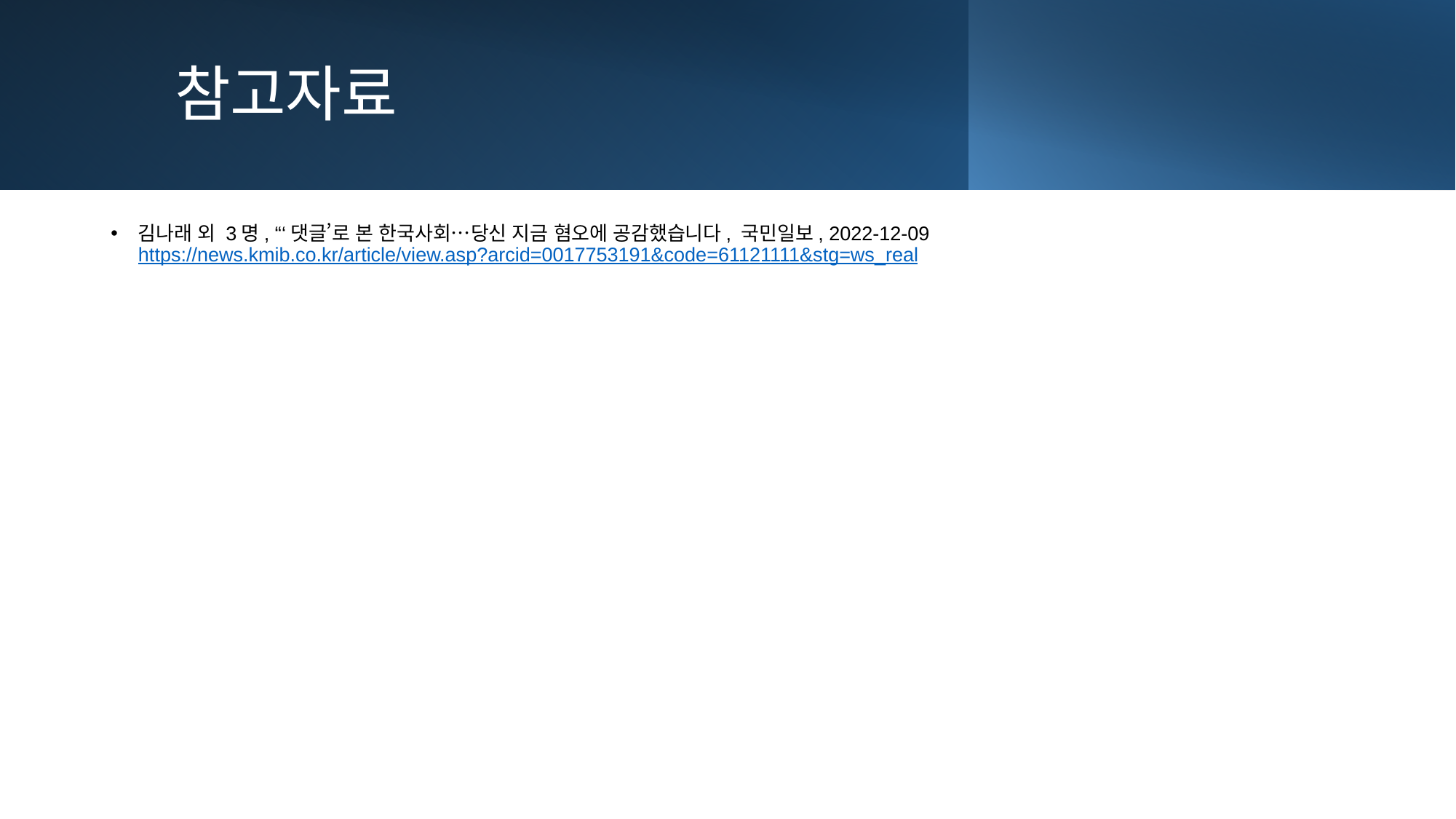

# 참고자료
김나래 외 3명, “‘댓글’로 본 한국사회…당신 지금 혐오에 공감했습니다, 국민일보, 2022-12-09
https://news.kmib.co.kr/article/view.asp?arcid=0017753191&code=61121111&stg=ws_real